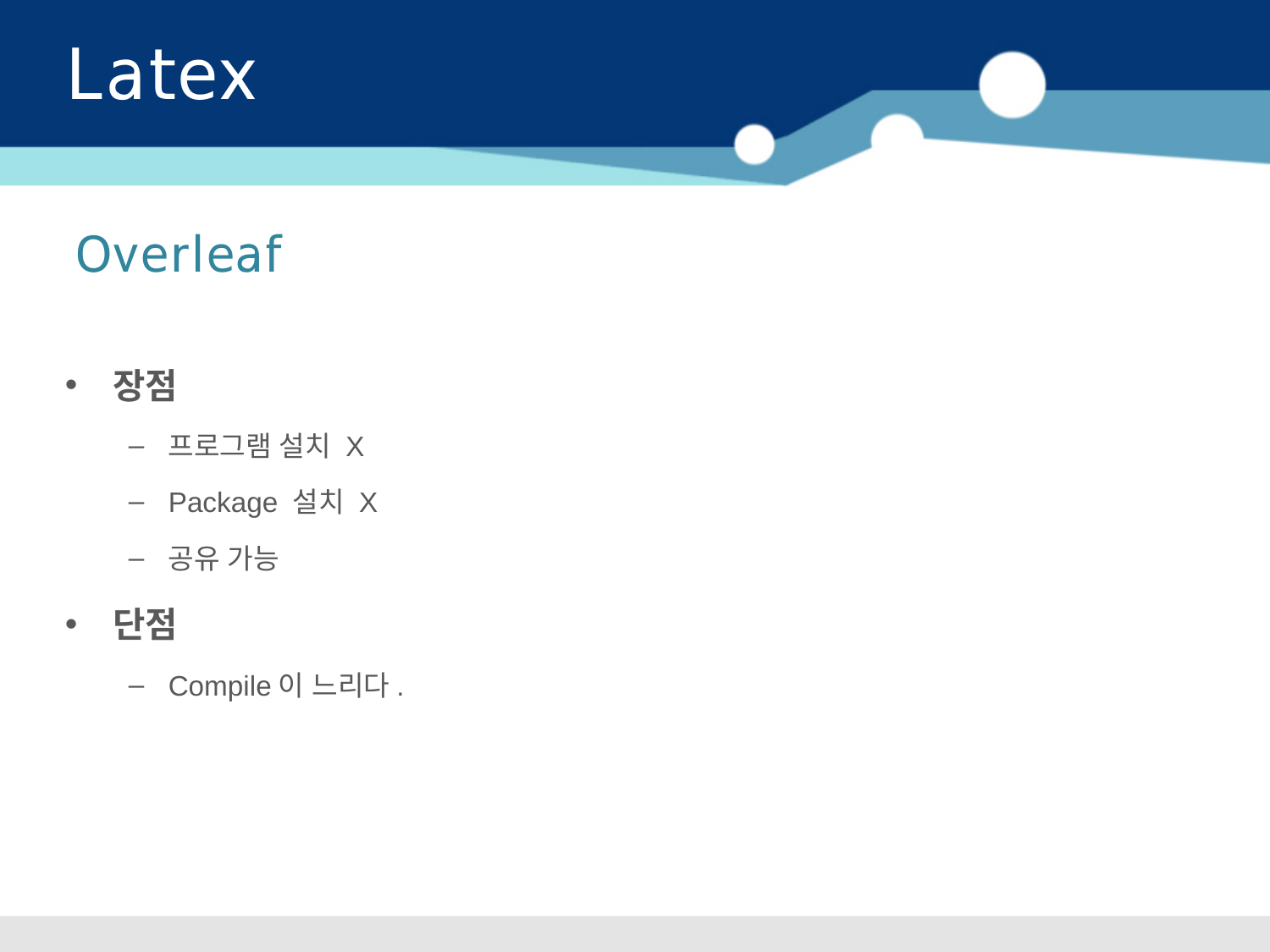

Latex
Overleaf
장점
프로그램 설치 X
Package 설치 X
공유 가능
단점
Compile이 느리다.